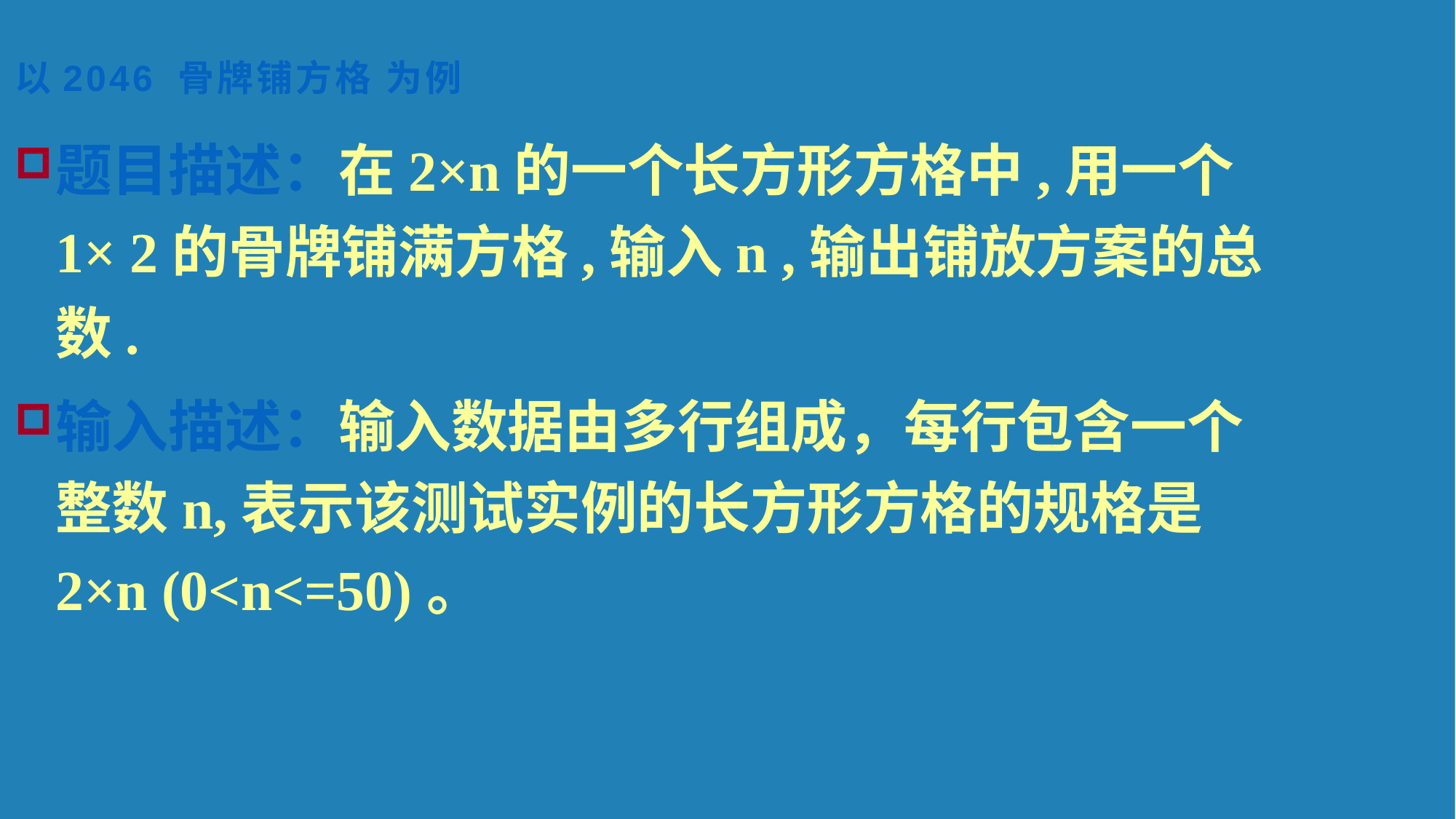

以2046 骨牌铺方格 为例
题目描述：在2×n的一个长方形方格中,用一个1× 2的骨牌铺满方格,输入n ,输出铺放方案的总数.
输入描述：输入数据由多行组成，每行包含一个整数n,表示该测试实例的长方形方格的规格是2×n (0<n<=50)。

127